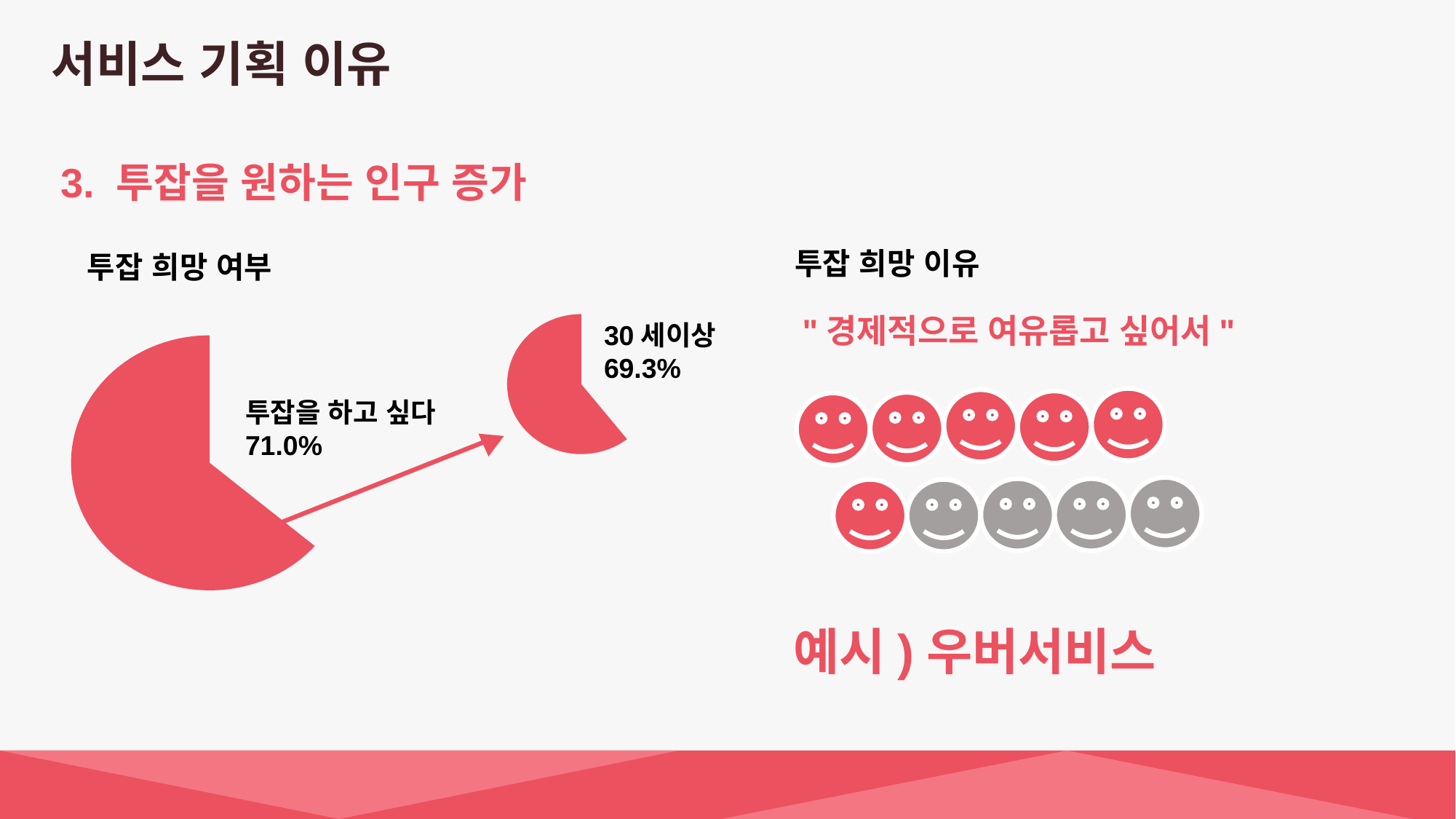

서비스 기획 이유
3. 투잡을 원하는 인구 증가
투잡 희망 이유
투잡 희망 여부
"경제적으로 여유롭고 싶어서"
30세이상
69.3%

투잡을 하고 싶다
71.0%

예시)우버서비스